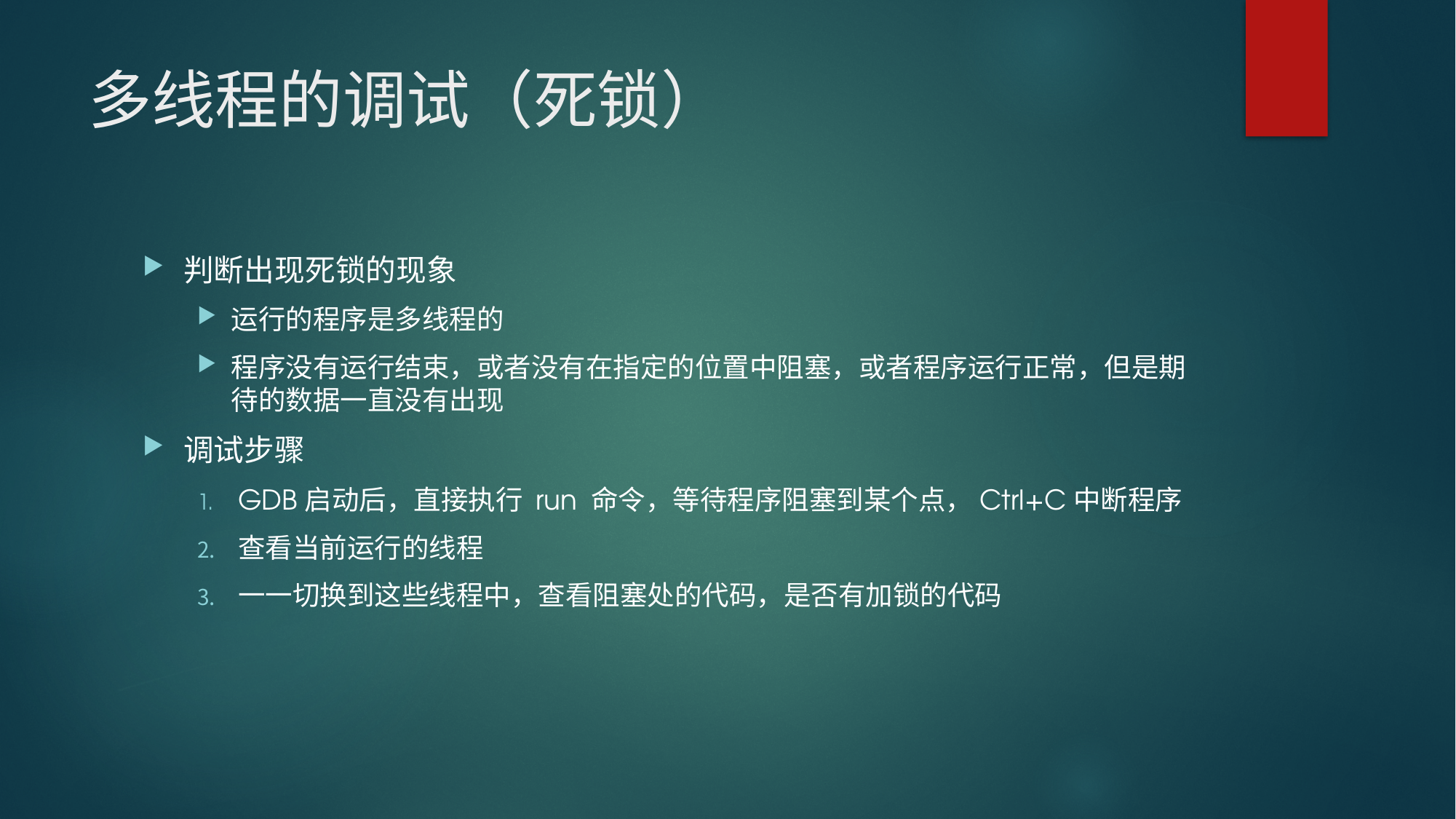

# 多线程的调试（死锁）
判断出现死锁的现象
运行的程序是多线程的
程序没有运行结束，或者没有在指定的位置中阻塞，或者程序运行正常，但是期待的数据一直没有出现
调试步骤
GDB启动后，直接执行 run 命令，等待程序阻塞到某个点，Ctrl+C中断程序
查看当前运行的线程
一一切换到这些线程中，查看阻塞处的代码，是否有加锁的代码